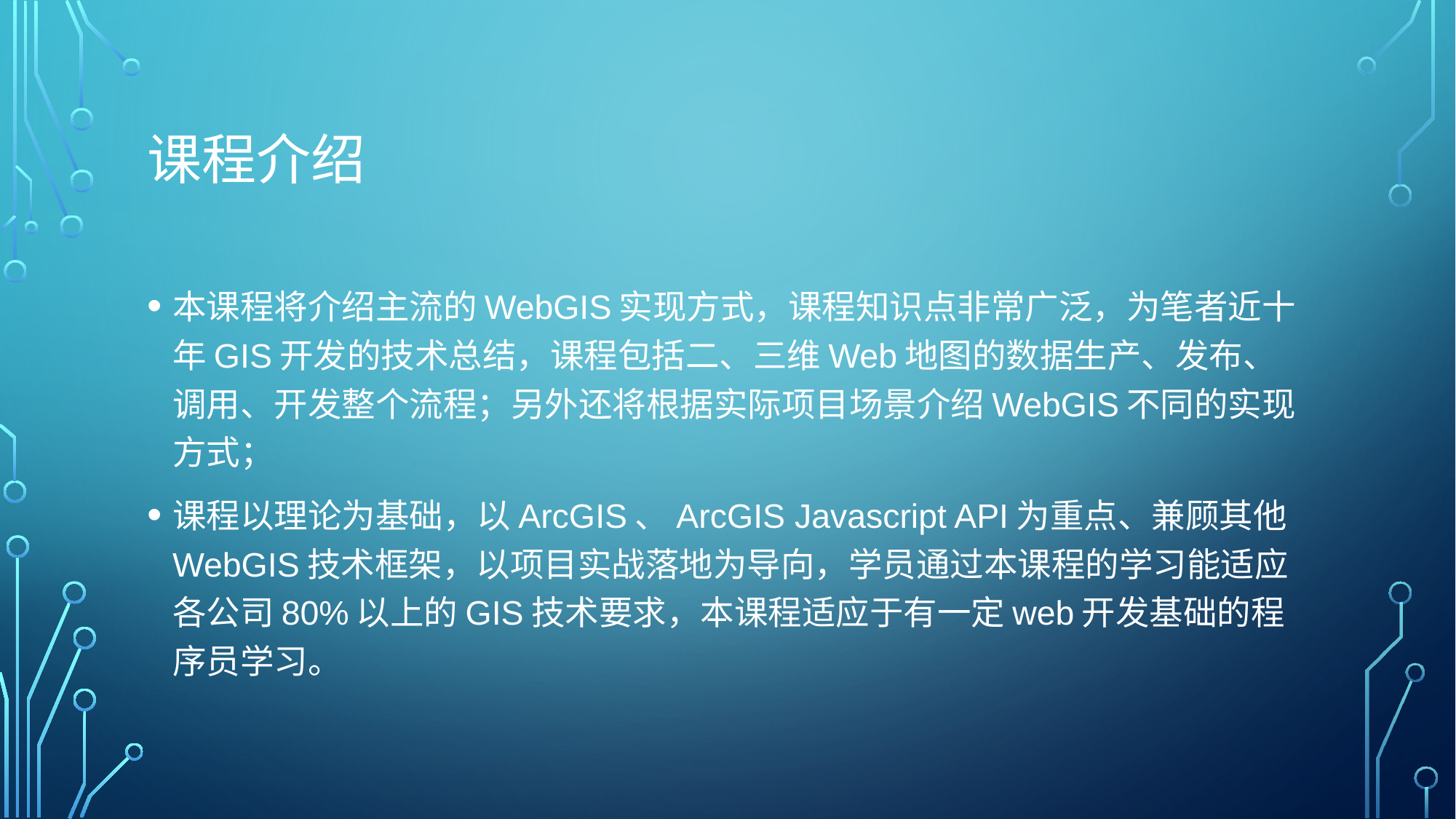

# 课程介绍

本课程将介绍主流的WebGIS实现方式，课程知识点非常广泛，为笔者近十年GIS开发的技术总结，课程包括二、三维Web地图的数据生产、发布、调用、开发整个流程；另外还将根据实际项目场景介绍WebGIS不同的实现方式；
课程以理论为基础，以ArcGIS、ArcGIS Javascript API为重点、兼顾其他WebGIS技术框架，以项目实战落地为导向，学员通过本课程的学习能适应各公司80%以上的GIS技术要求，本课程适应于有一定web开发基础的程序员学习。